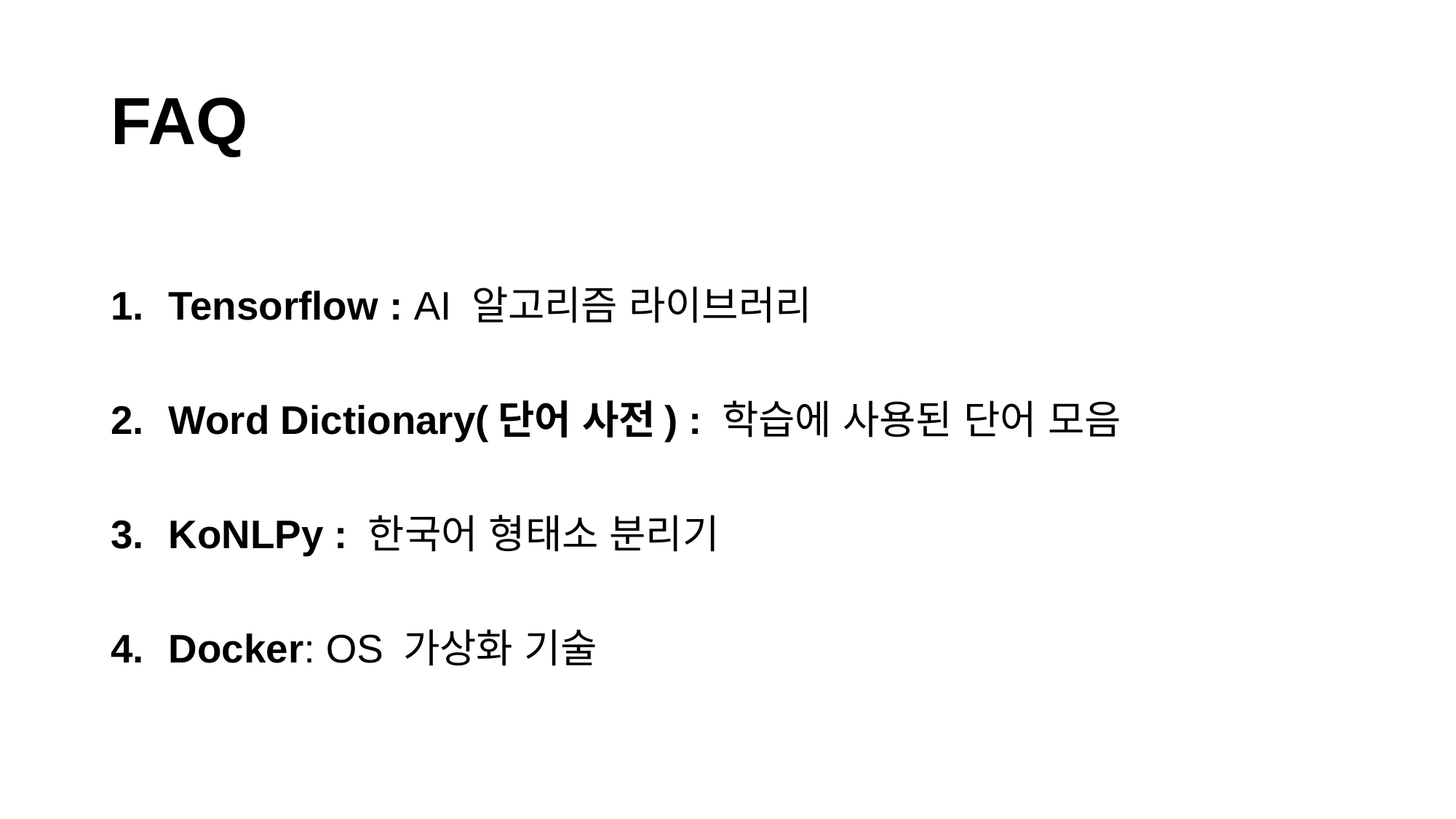

# FAQ

Tensorflow : AI 알고리즘 라이브러리

Word Dictionary(단어 사전) : 학습에 사용된 단어 모음

KoNLPy : 한국어 형태소 분리기

Docker: OS 가상화 기술